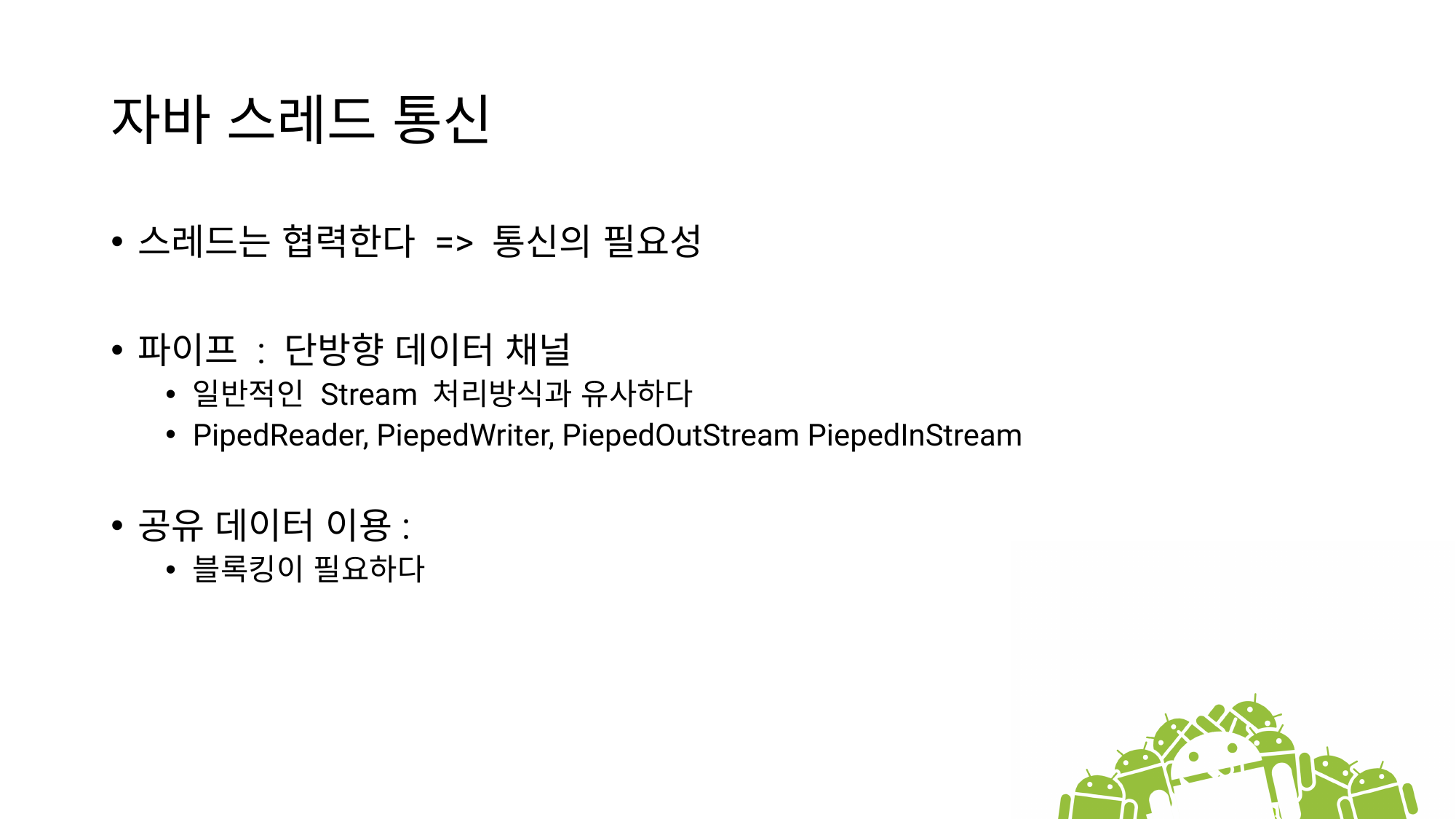

# 자바 스레드 통신
스레드는 협력한다 => 통신의 필요성

파이프 : 단방향 데이터 채널
일반적인 Stream 처리방식과 유사하다
PipedReader, PiepedWriter, PiepedOutStream PiepedInStream

공유 데이터 이용:
블록킹이 필요하다